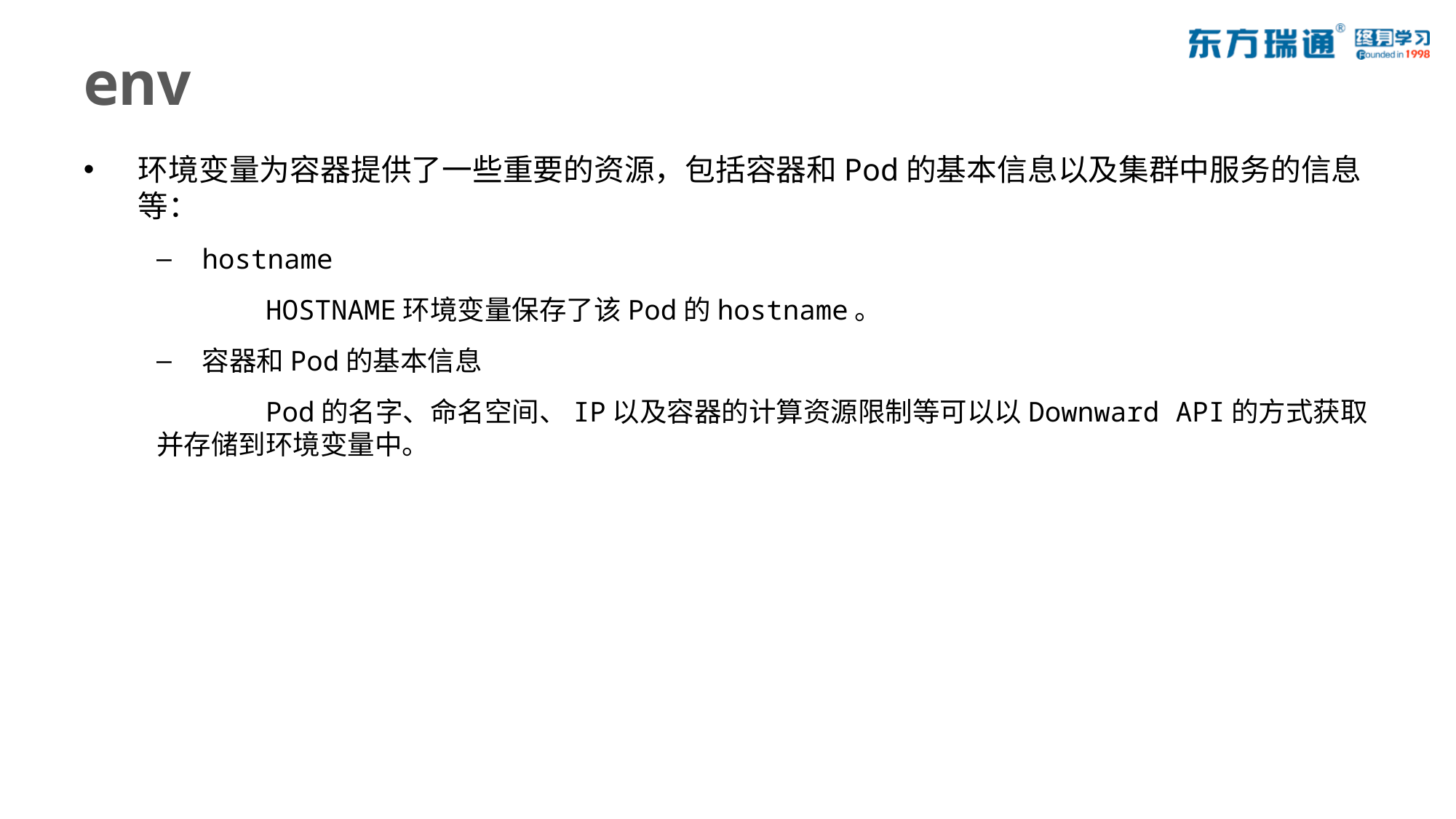

# env
环境变量为容器提供了一些重要的资源，包括容器和Pod的基本信息以及集群中服务的信息等：
hostname
	HOSTNAME环境变量保存了该Pod的hostname。
容器和Pod的基本信息
	Pod的名字、命名空间、IP以及容器的计算资源限制等可以以Downward API的方式获取并存储到环境变量中。